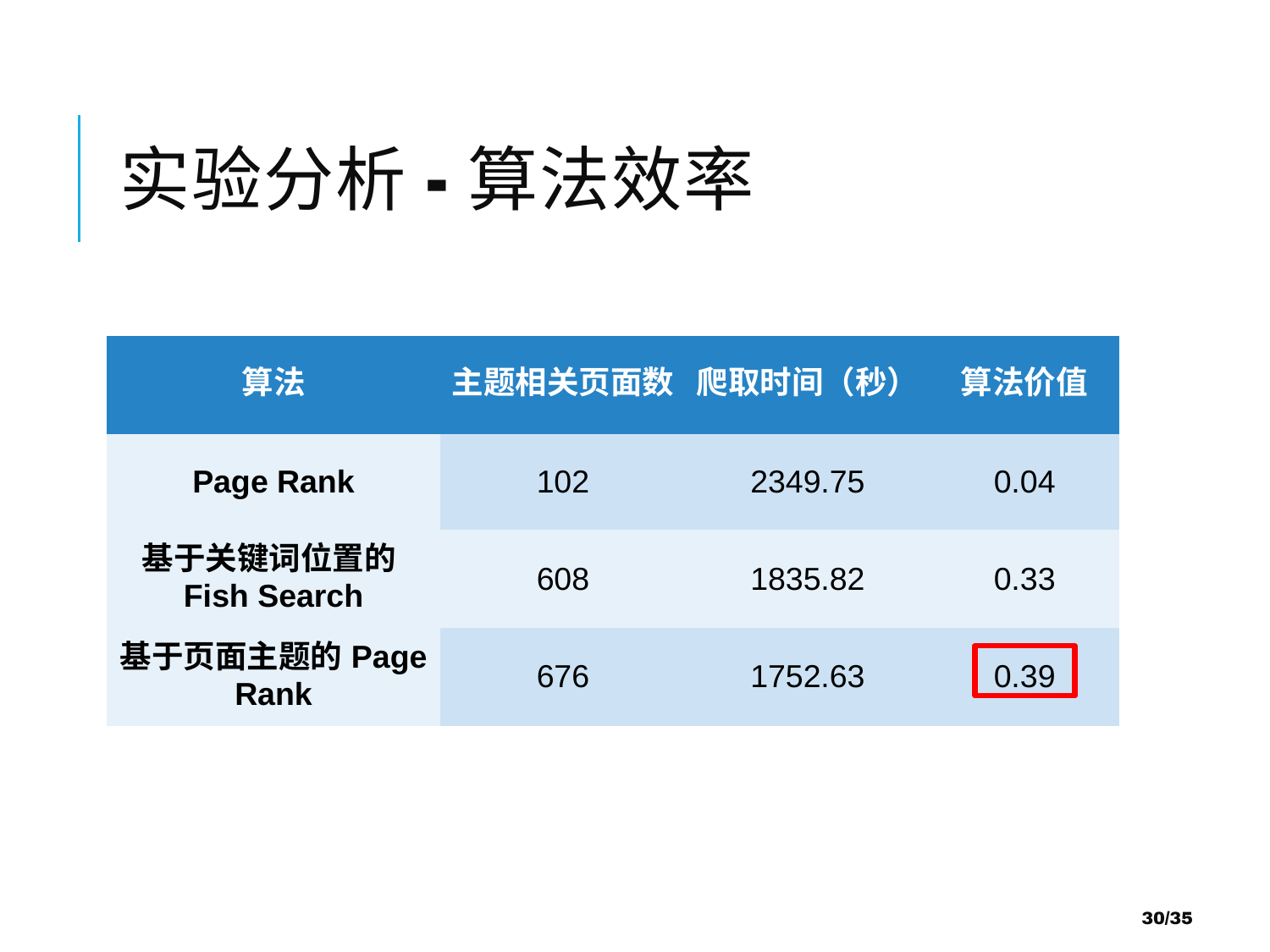

# 实验分析-算法效率
| 算法 | 主题相关页面数 | 爬取时间（秒） | 算法价值 |
| --- | --- | --- | --- |
| Page Rank | 102 | 2349.75 | 0.04 |
| 基于关键词位置的Fish Search | 608 | 1835.82 | 0.33 |
| 基于页面主题的Page Rank | 676 | 1752.63 | 0.39 |

30/35